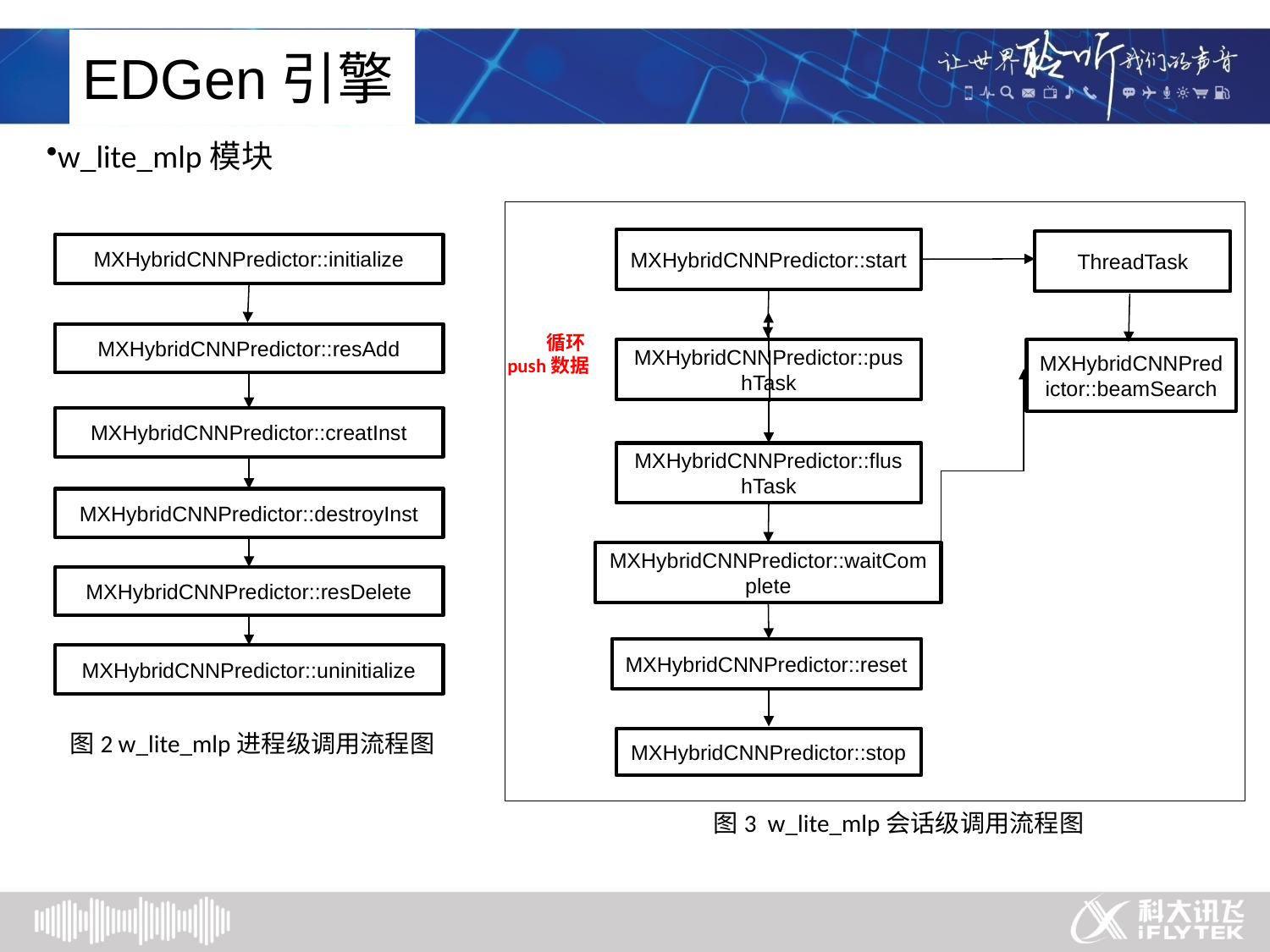

EDGen引擎
w_lite_mlp模块

MXHybridCNNPredictor::start
MXHybridCNNPredictor::pushTask
MXHybridCNNPredictor::flushTask
MXHybridCNNPredictor::waitComplete
MXHybridCNNPredictor::reset
MXHybridCNNPredictor::stop
ThreadTask
MXHybridCNNPredictor::beamSearch
循环push数据
MXHybridCNNPredictor::initialize
MXHybridCNNPredictor::resAdd
MXHybridCNNPredictor::creatInst
MXHybridCNNPredictor::destroyInst
MXHybridCNNPredictor::resDelete
MXHybridCNNPredictor::uninitialize
图2 w_lite_mlp进程级调用流程图
图3  w_lite_mlp会话级调用流程图